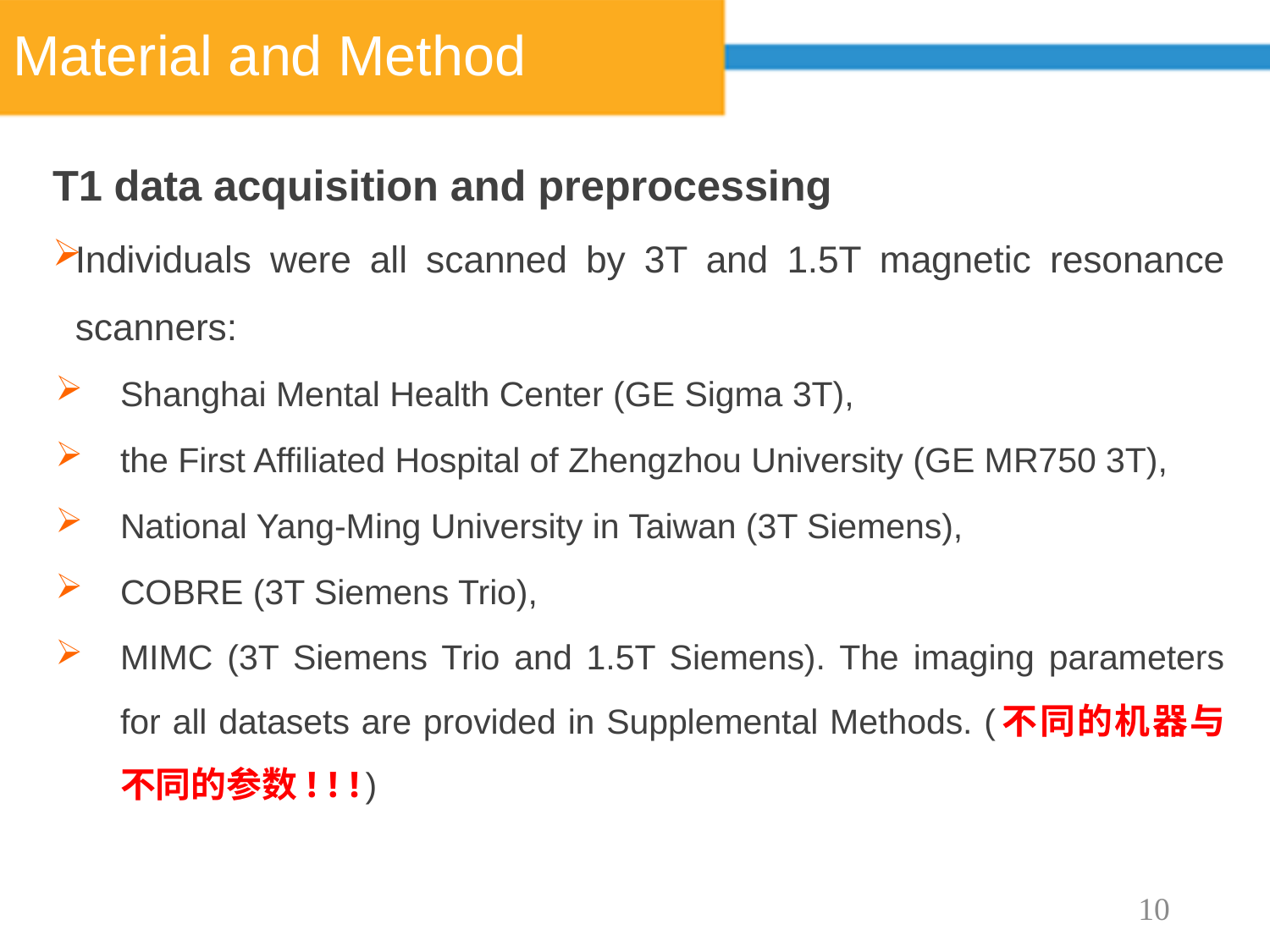

# Material and Method
T1 data acquisition and preprocessing
Individuals were all scanned by 3T and 1.5T magnetic resonance scanners:
Shanghai Mental Health Center (GE Sigma 3T),
the First Affiliated Hospital of Zhengzhou University (GE MR750 3T),
National Yang-Ming University in Taiwan (3T Siemens),
COBRE (3T Siemens Trio),
MIMC (3T Siemens Trio and 1.5T Siemens). The imaging parameters for all datasets are provided in Supplemental Methods. (不同的机器与不同的参数!!!)
10